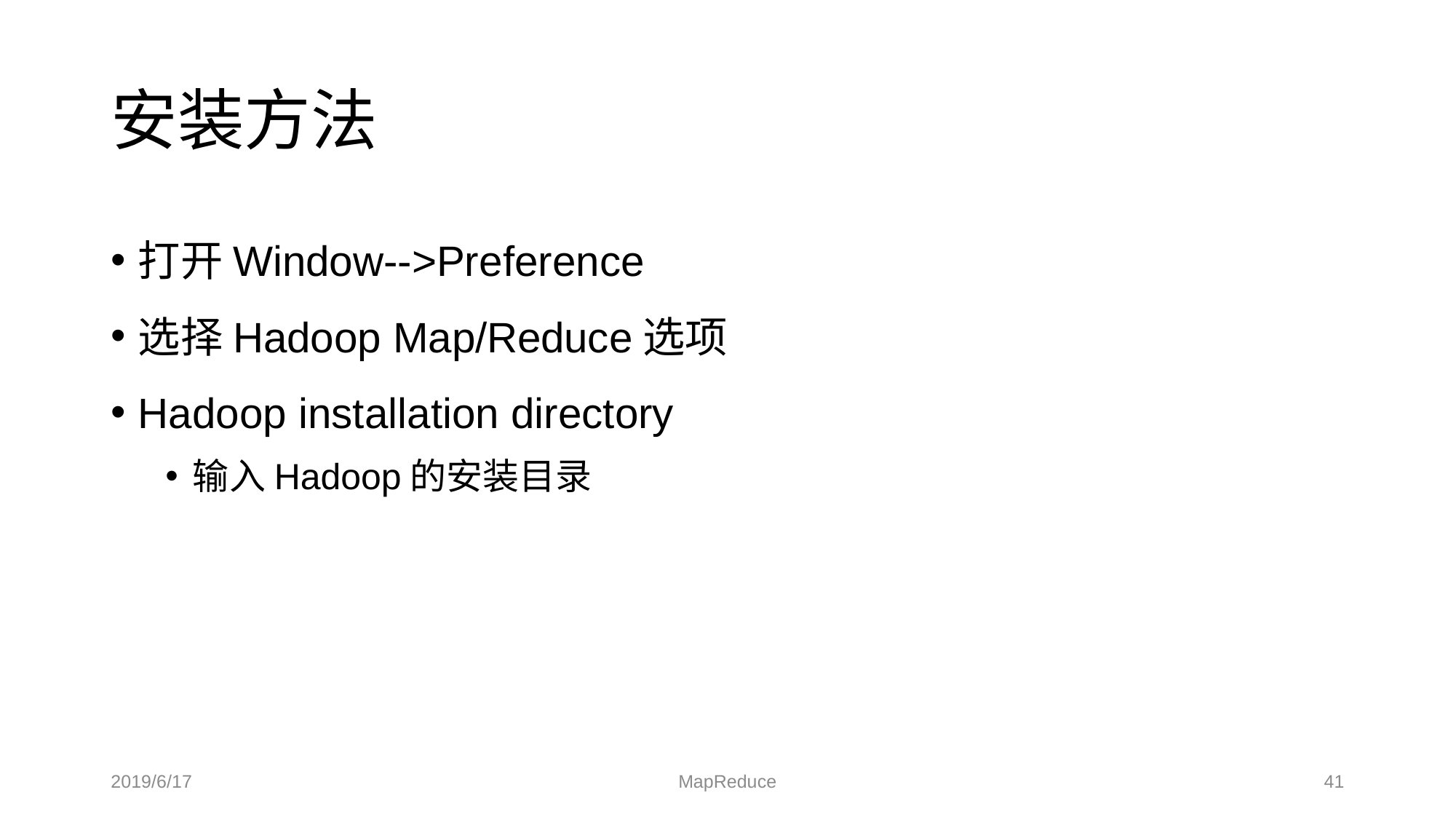

# 安装方法
打开Window-->Preference
选择Hadoop Map/Reduce选项
Hadoop installation directory
输入Hadoop的安装目录
2019/6/17
MapReduce
41